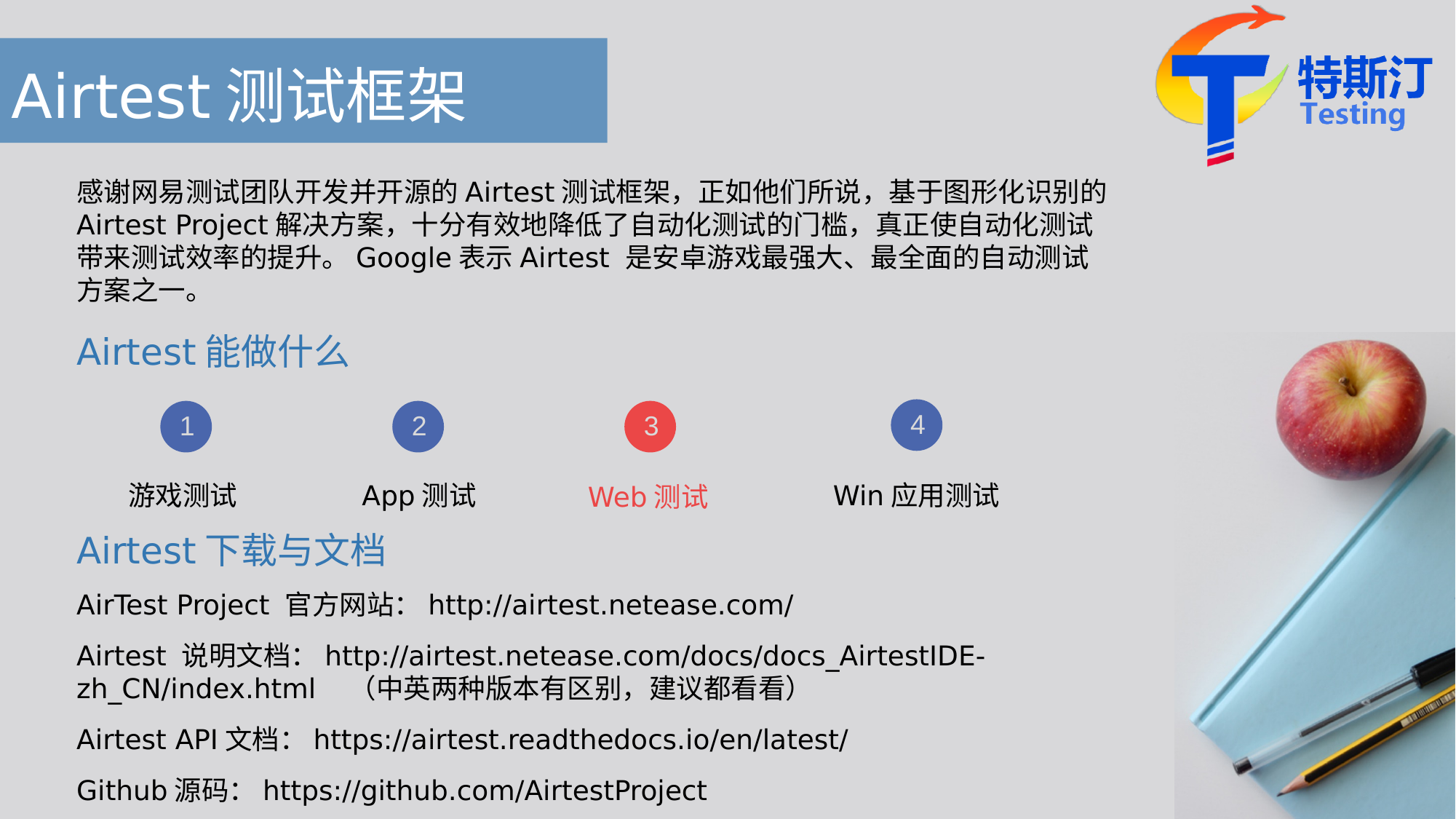

# Airtest测试框架
感谢网易测试团队开发并开源的Airtest测试框架，正如他们所说，基于图形化识别的Airtest Project解决方案，十分有效地降低了自动化测试的门槛，真正使自动化测试带来测试效率的提升。Google表示Airtest 是安卓游戏最强大、最全面的自动测试方案之一。
Airtest能做什么

4

1

2

3
游戏测试
App测试
Win应用测试
Web测试
Airtest下载与文档
AirTest Project 官方网站：http://airtest.netease.com/
Airtest 说明文档：http://airtest.netease.com/docs/docs_AirtestIDE-zh_CN/index.html   （中英两种版本有区别，建议都看看）
Airtest API文档：https://airtest.readthedocs.io/en/latest/
Github源码：https://github.com/AirtestProject